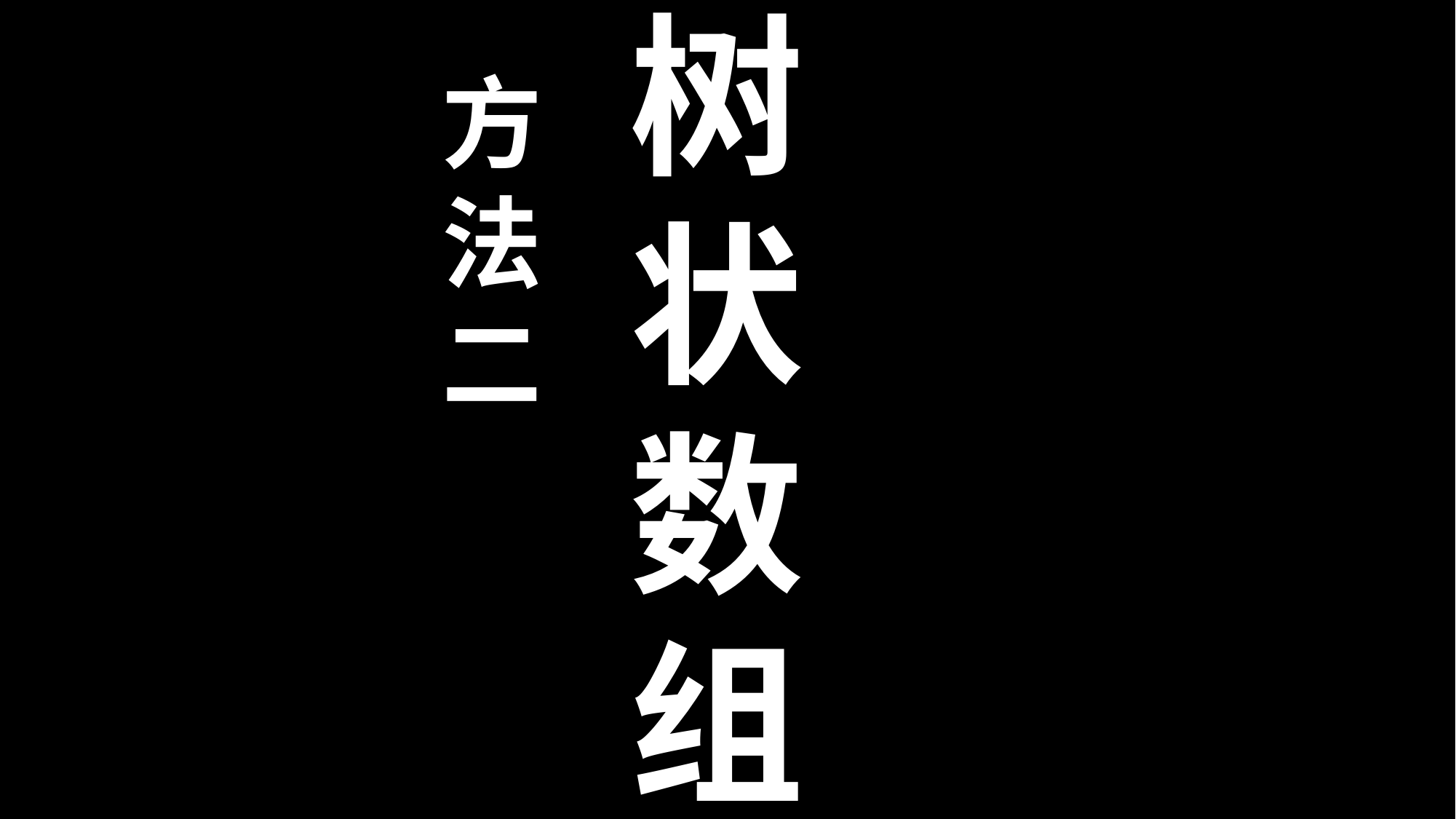

树
状
数
组
方
法
二